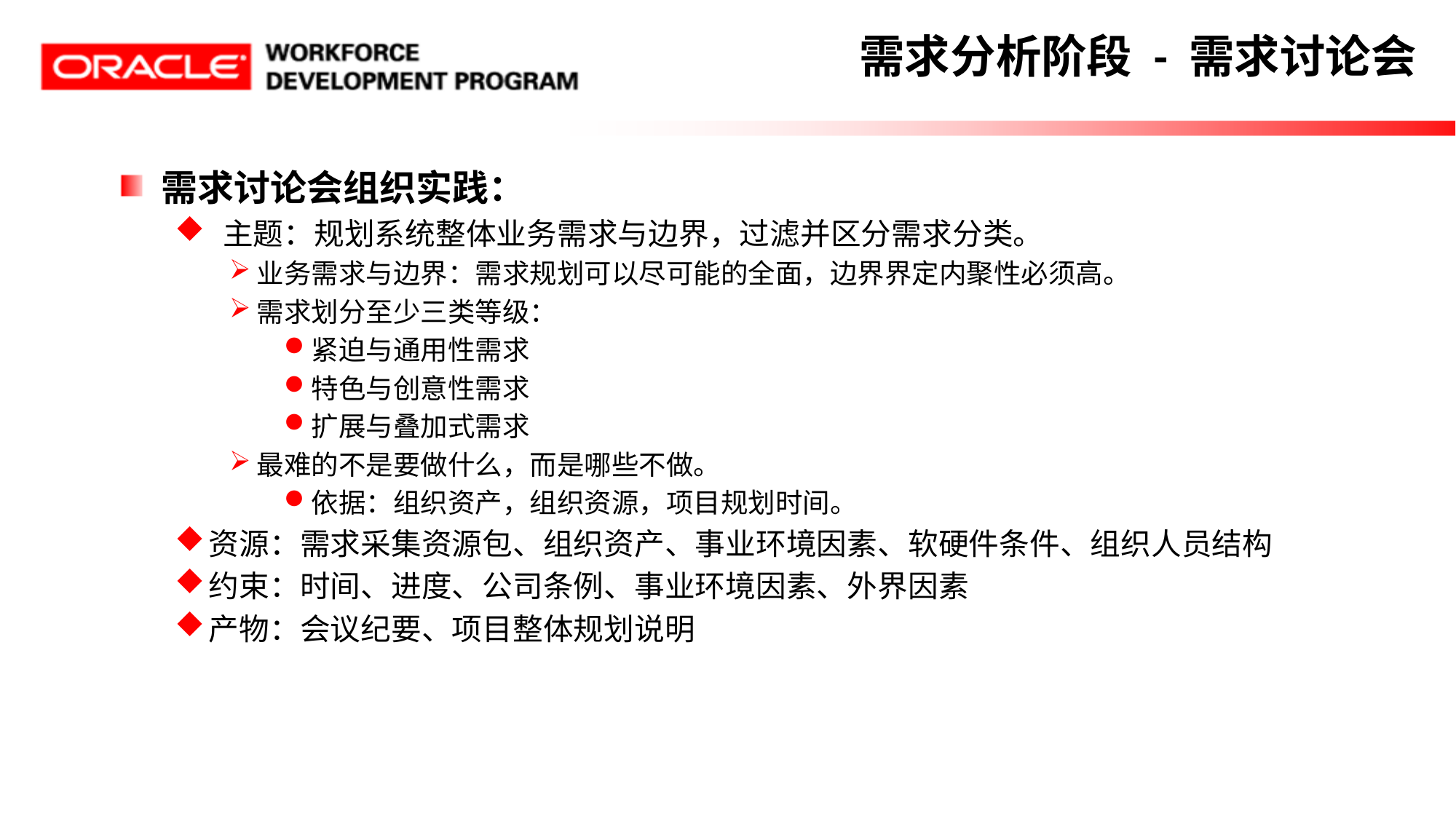

# 需求分析阶段 - 需求讨论会
需求讨论会组织实践：
 主题：规划系统整体业务需求与边界，过滤并区分需求分类。
业务需求与边界：需求规划可以尽可能的全面，边界界定内聚性必须高。
需求划分至少三类等级：
紧迫与通用性需求
特色与创意性需求
扩展与叠加式需求
最难的不是要做什么，而是哪些不做。
依据：组织资产，组织资源，项目规划时间。
资源：需求采集资源包、组织资产、事业环境因素、软硬件条件、组织人员结构
约束：时间、进度、公司条例、事业环境因素、外界因素
产物：会议纪要、项目整体规划说明